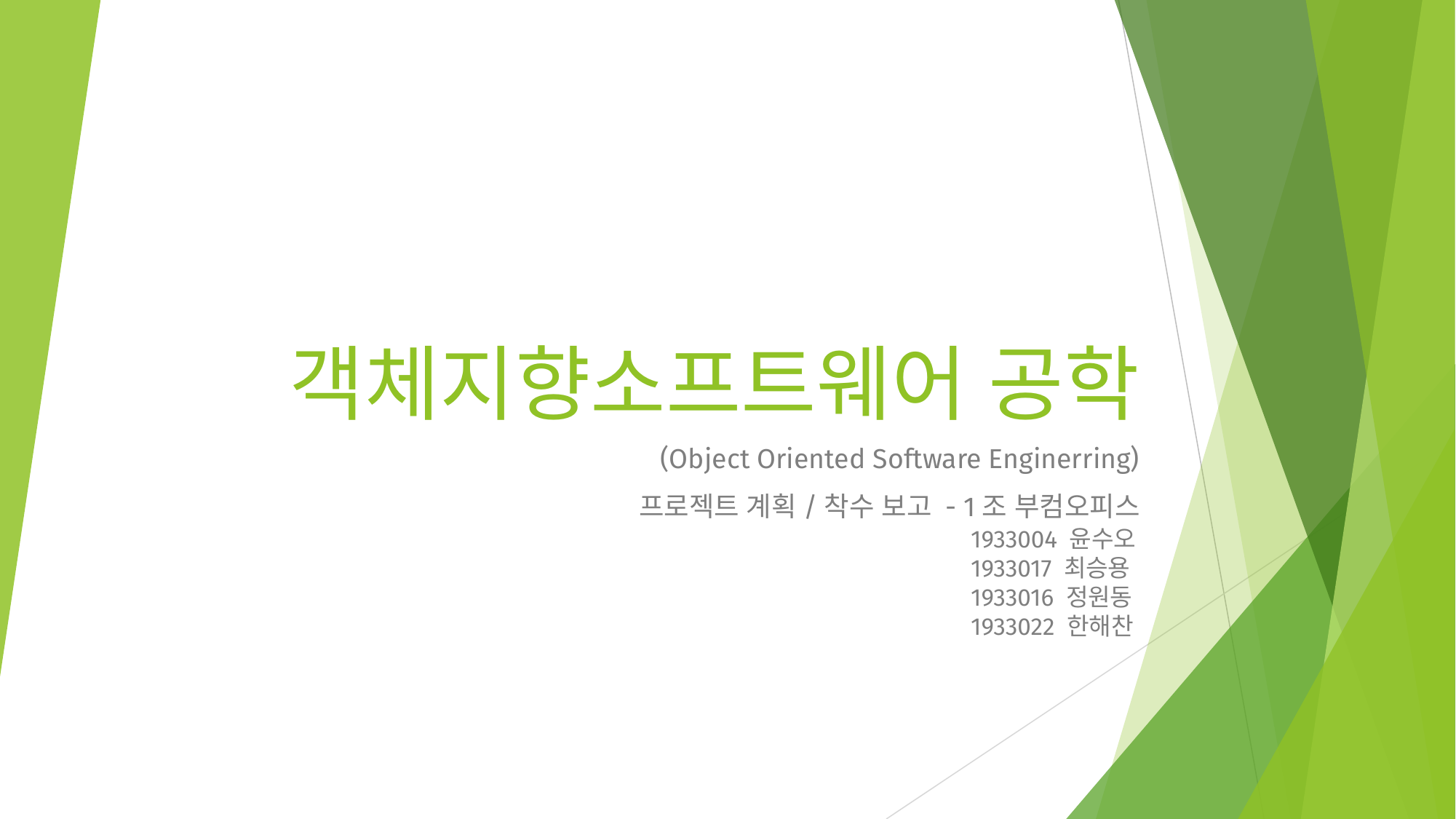

# 객체지향소프트웨어 공학
(Object Oriented Software Enginerring)
프로젝트 계획/착수 보고 - 1조 부컴오피스
1933004 윤수오
1933017 최승용
1933016 정원동
1933022 한해찬